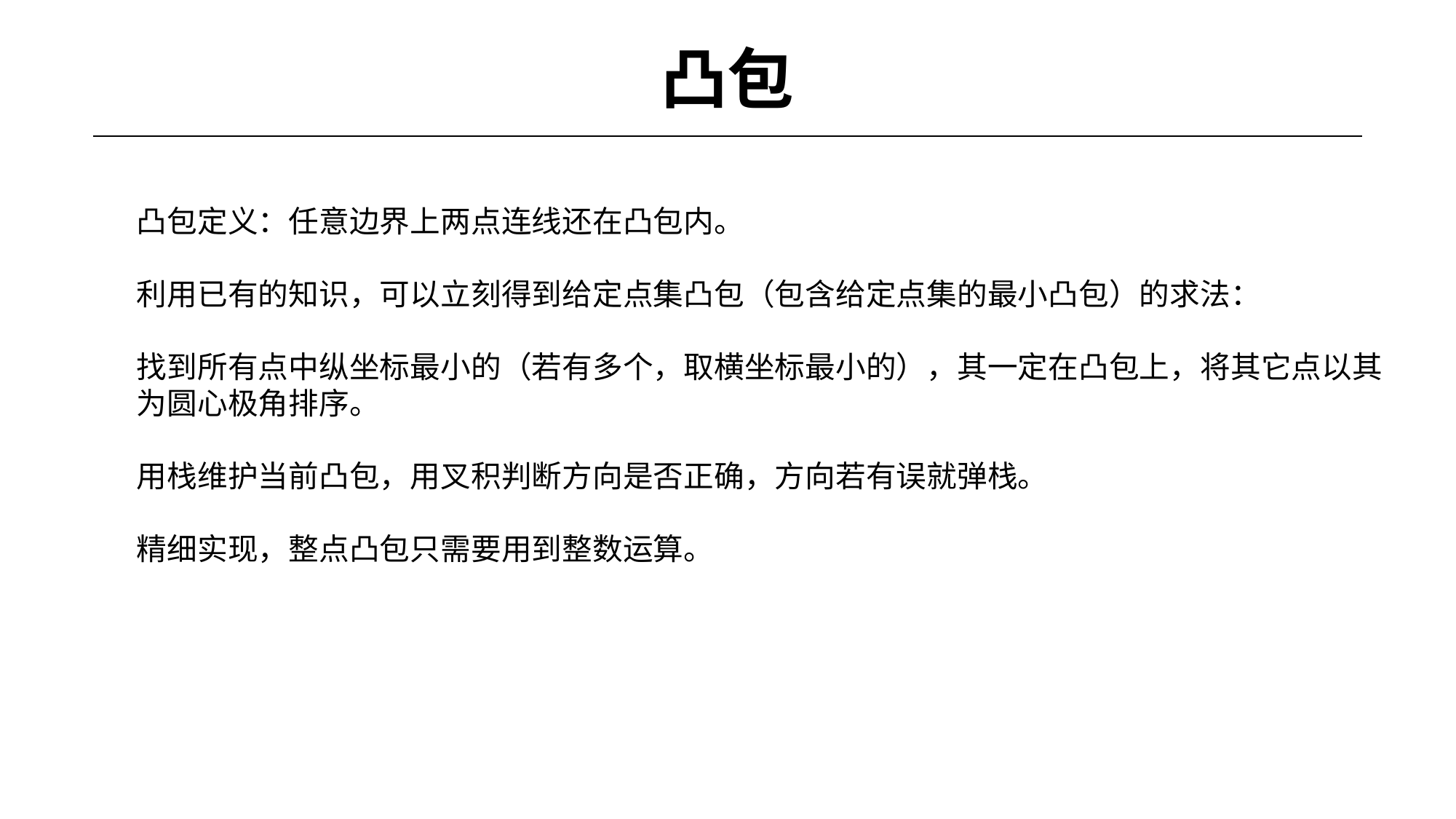

# 凸包
凸包定义：任意边界上两点连线还在凸包内。

利用已有的知识，可以立刻得到给定点集凸包（包含给定点集的最小凸包）的求法：

找到所有点中纵坐标最小的（若有多个，取横坐标最小的），其一定在凸包上，将其它点以其为圆心极角排序。

用栈维护当前凸包，用叉积判断方向是否正确，方向若有误就弹栈。

精细实现，整点凸包只需要用到整数运算。